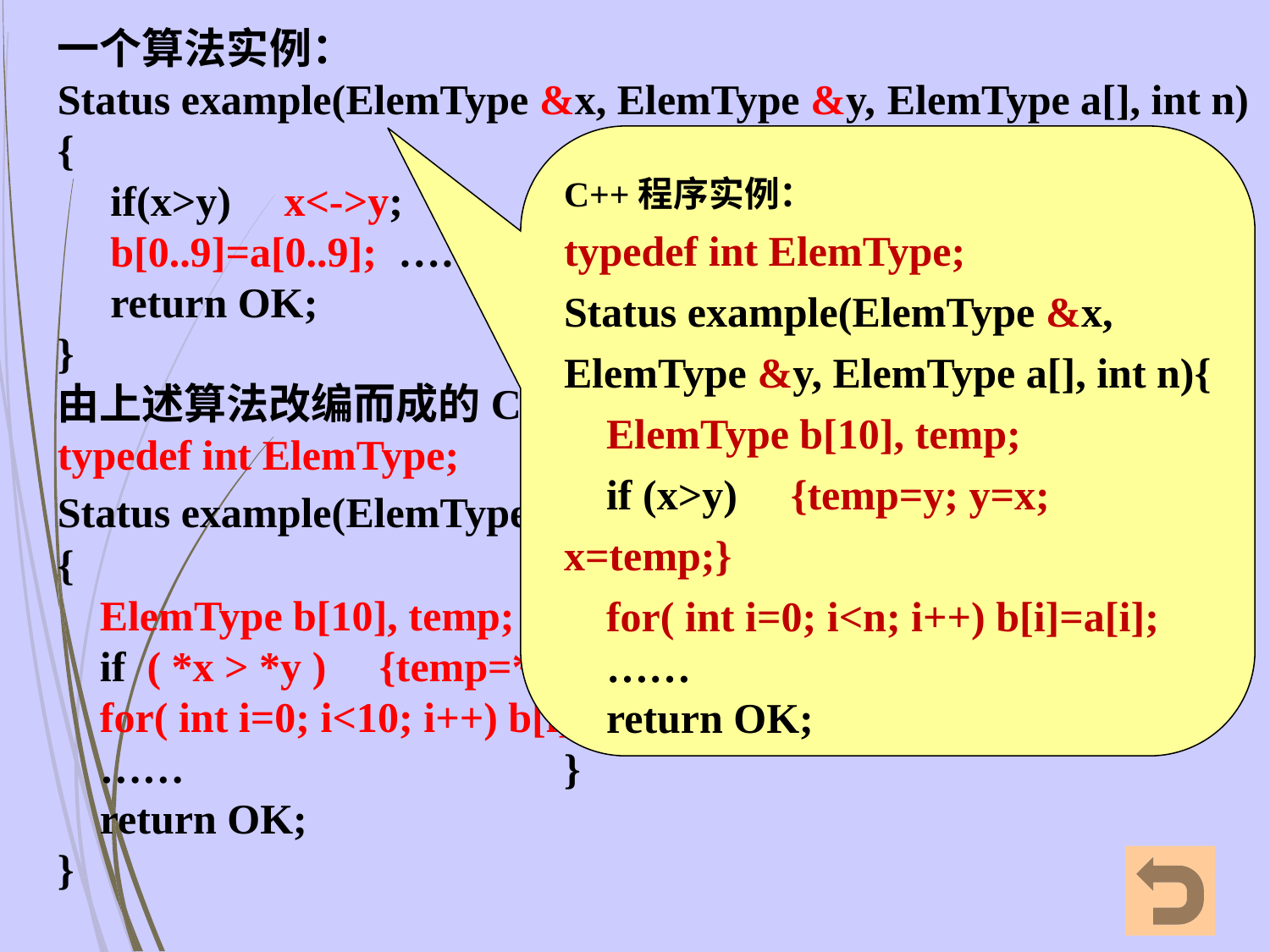

一个算法实例：
Status example(ElemType &x, ElemType &y, ElemType a[], int n)
{
     if(x>y)     x<->y;
     b[0..9]=a[0..9];  ……
     return OK;
}
由上述算法改编而成的C程序实例：
typedef int ElemType;
Status example(ElemType *x, ElemType *y, ElemType a[], int n)
{
    ElemType b[10], temp;
    if  ( *x > *y )     {temp=*y; *y=*x; *x=temp;}
    for( int i=0; i<10; i++) b[i]=a[i];
    ……
    return OK;
}

C++程序实例：
typedef int ElemType;
Status example(ElemType &x, ElemType &y, ElemType a[], int n){
    ElemType b[10], temp;
    if (x>y)     {temp=y; y=x; x=temp;}
    for( int i=0; i<n; i++) b[i]=a[i];
    ……
    return OK;
}